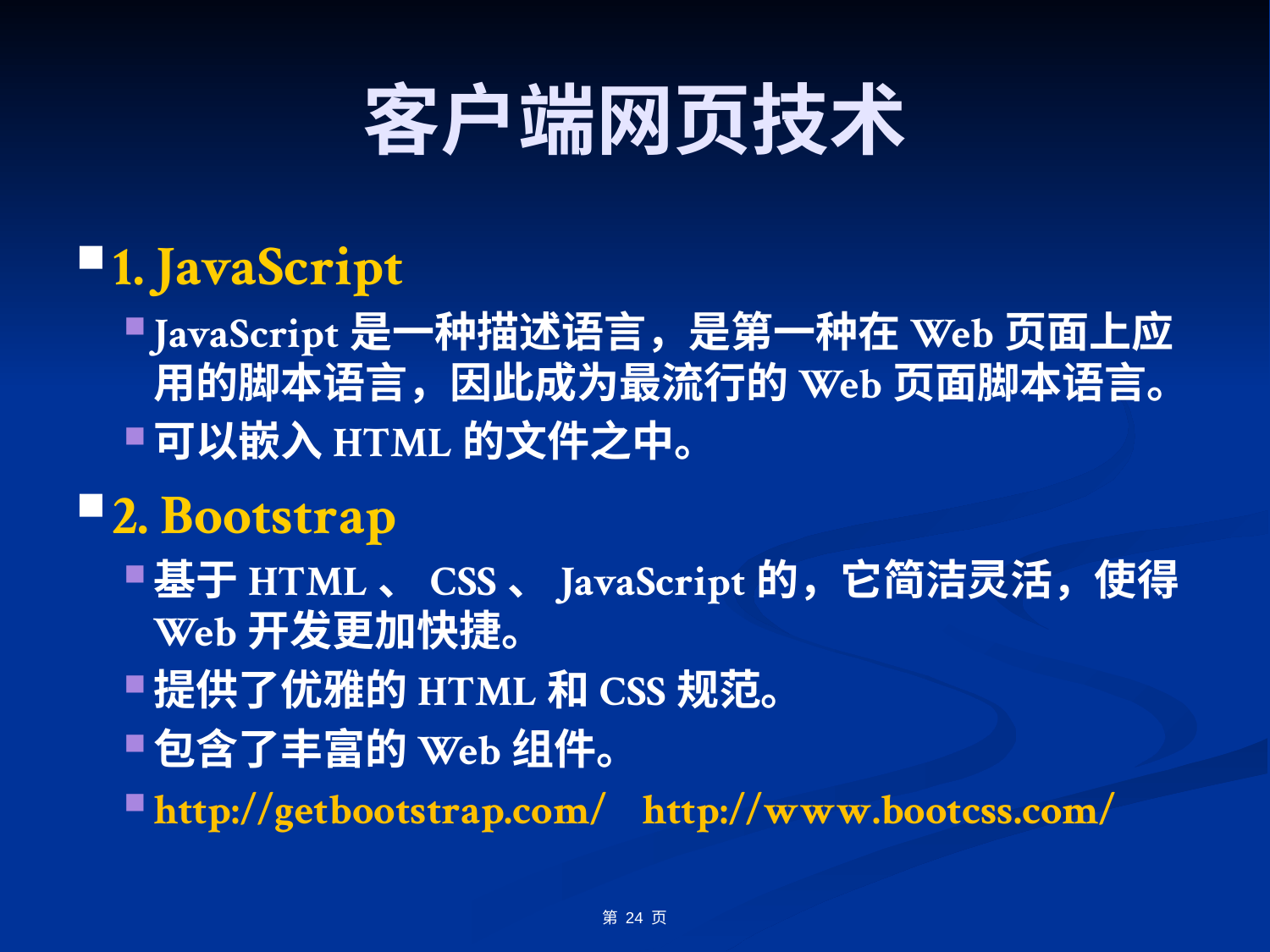

# 客户端网页技术
1. JavaScript
JavaScript是一种描述语言，是第一种在Web页面上应用的脚本语言，因此成为最流行的Web页面脚本语言。
可以嵌入HTML的文件之中。
2. Bootstrap
基于HTML、CSS、JavaScript的，它简洁灵活，使得Web开发更加快捷。
提供了优雅的HTML和CSS规范。
包含了丰富的Web组件。
http://getbootstrap.com/    http://www.bootcss.com/

第 24 页